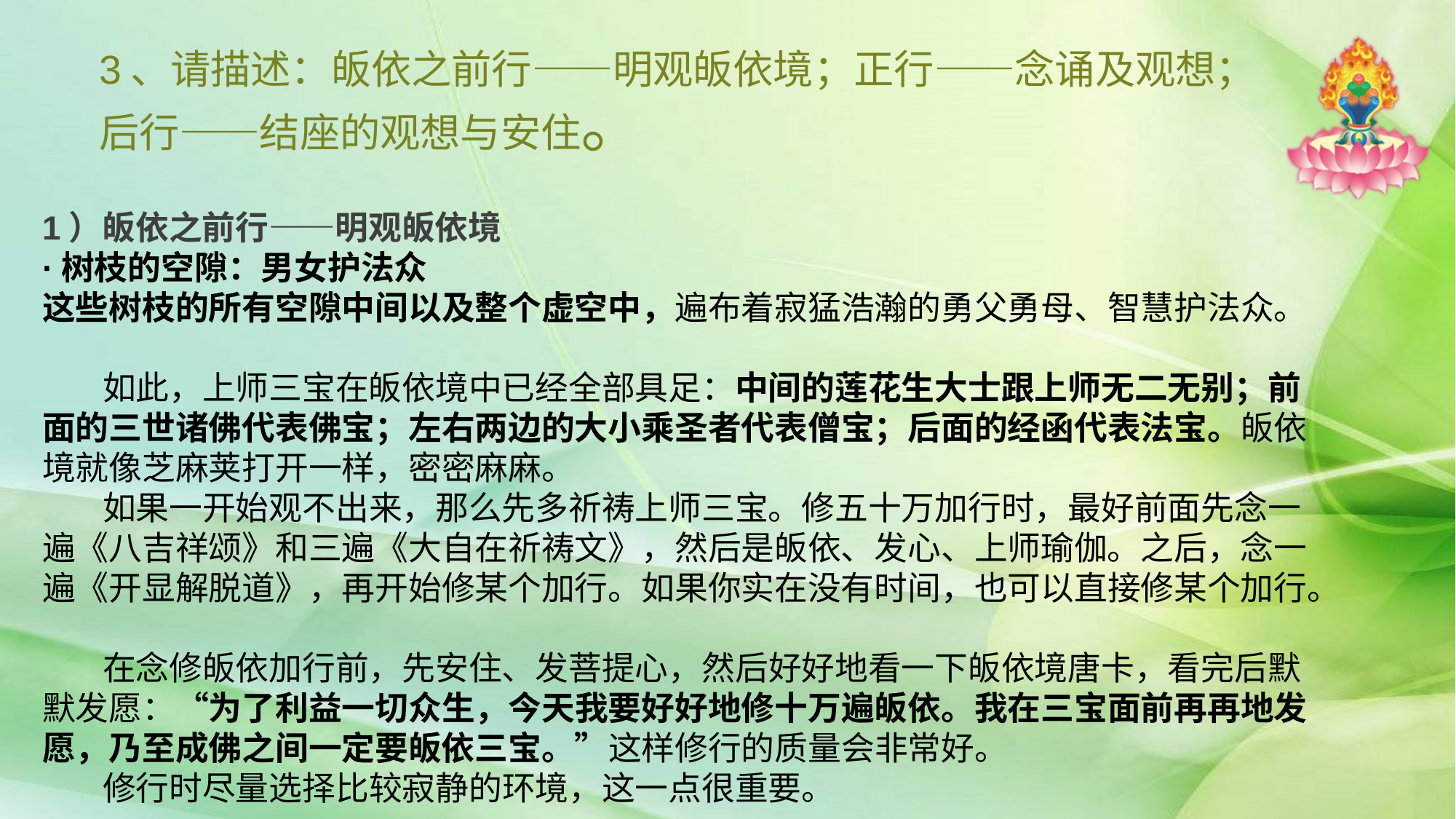

# 3、请描述：皈依之前行——明观皈依境；正行——念诵及观想；后行——结座的观想与安住。
1）皈依之前行——明观皈依境
·树枝的空隙：男女护法众
这些树枝的所有空隙中间以及整个虚空中，遍布着寂猛浩瀚的勇父勇母、智慧护法众。

       如此，上师三宝在皈依境中已经全部具足：中间的莲花生大士跟上师无二无别；前面的三世诸佛代表佛宝；左右两边的大小乘圣者代表僧宝；后面的经函代表法宝。皈依境就像芝麻荚打开一样，密密麻麻。
       如果一开始观不出来，那么先多祈祷上师三宝。修五十万加行时，最好前面先念一遍《八吉祥颂》和三遍《大自在祈祷文》，然后是皈依、发心、上师瑜伽。之后，念一遍《开显解脱道》，再开始修某个加行。如果你实在没有时间，也可以直接修某个加行。
       在念修皈依加行前，先安住、发菩提心，然后好好地看一下皈依境唐卡，看完后默默发愿：“为了利益一切众生，今天我要好好地修十万遍皈依。我在三宝面前再再地发愿，乃至成佛之间一定要皈依三宝。”这样修行的质量会非常好。
       修行时尽量选择比较寂静的环境，这一点很重要。